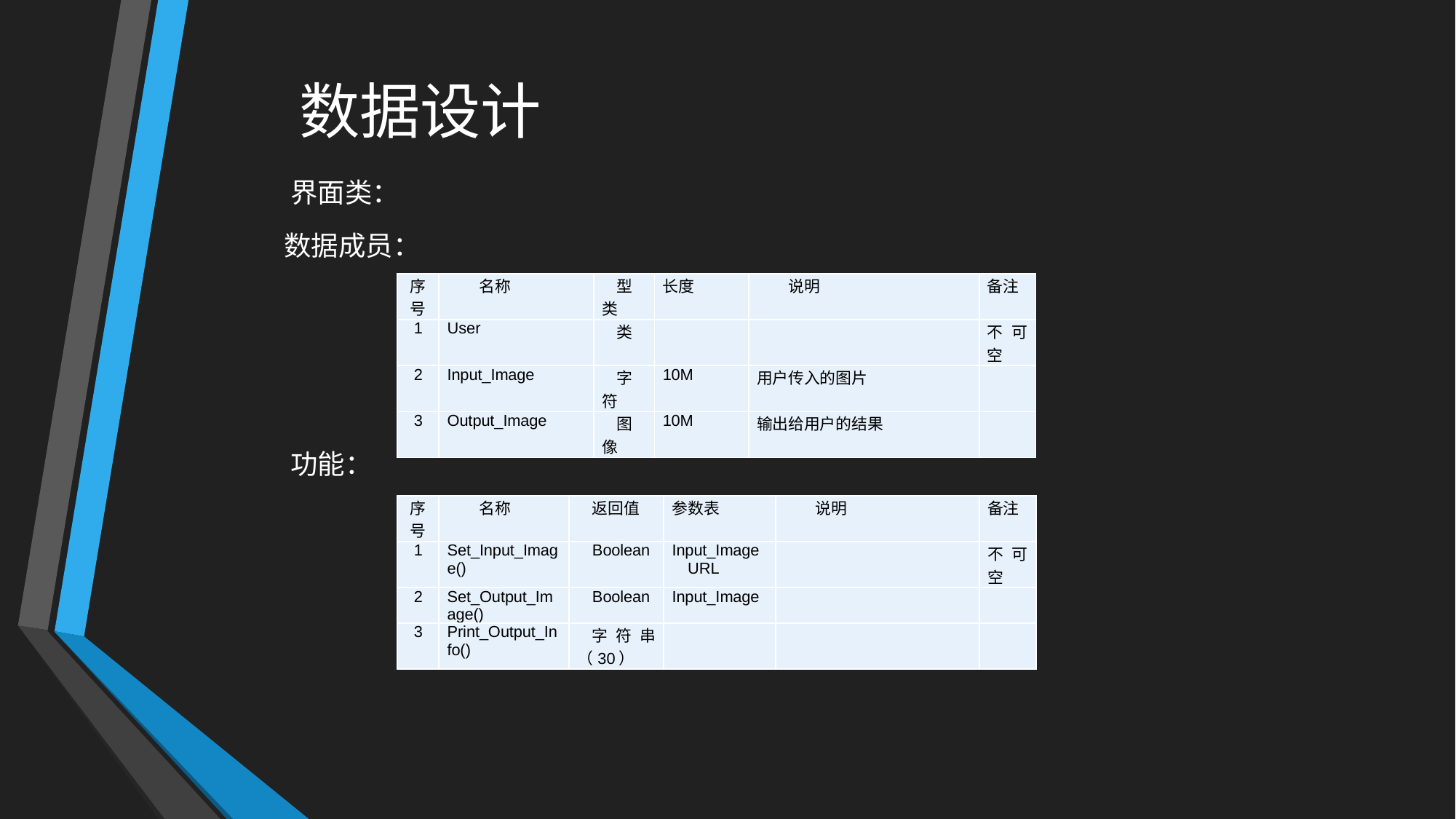

# 数据设计
界面类：
数据成员：
| 序号 | 名称 | 型类 | 长度 | 说明 | 备注 |
| --- | --- | --- | --- | --- | --- |
| 1 | User | 类 |  |  | 不可空 |
| 2 | Input\_Image | 字符 | 10M | 用户传入的图片 |  |
| 3 | Output\_Image | 图像 | 10M | 输出给用户的结果 |  |
功能：
| 序号 | 名称 | 返回值 | 参数表 | 说明 | 备注 |
| --- | --- | --- | --- | --- | --- |
| 1 | Set\_Input\_Image() | Boolean | Input\_Image URL |  | 不可空 |
| 2 | Set\_Output\_Image() | Boolean | Input\_Image |  |  |
| 3 | Print\_Output\_Info() | 字符串（30） |  |  |  |